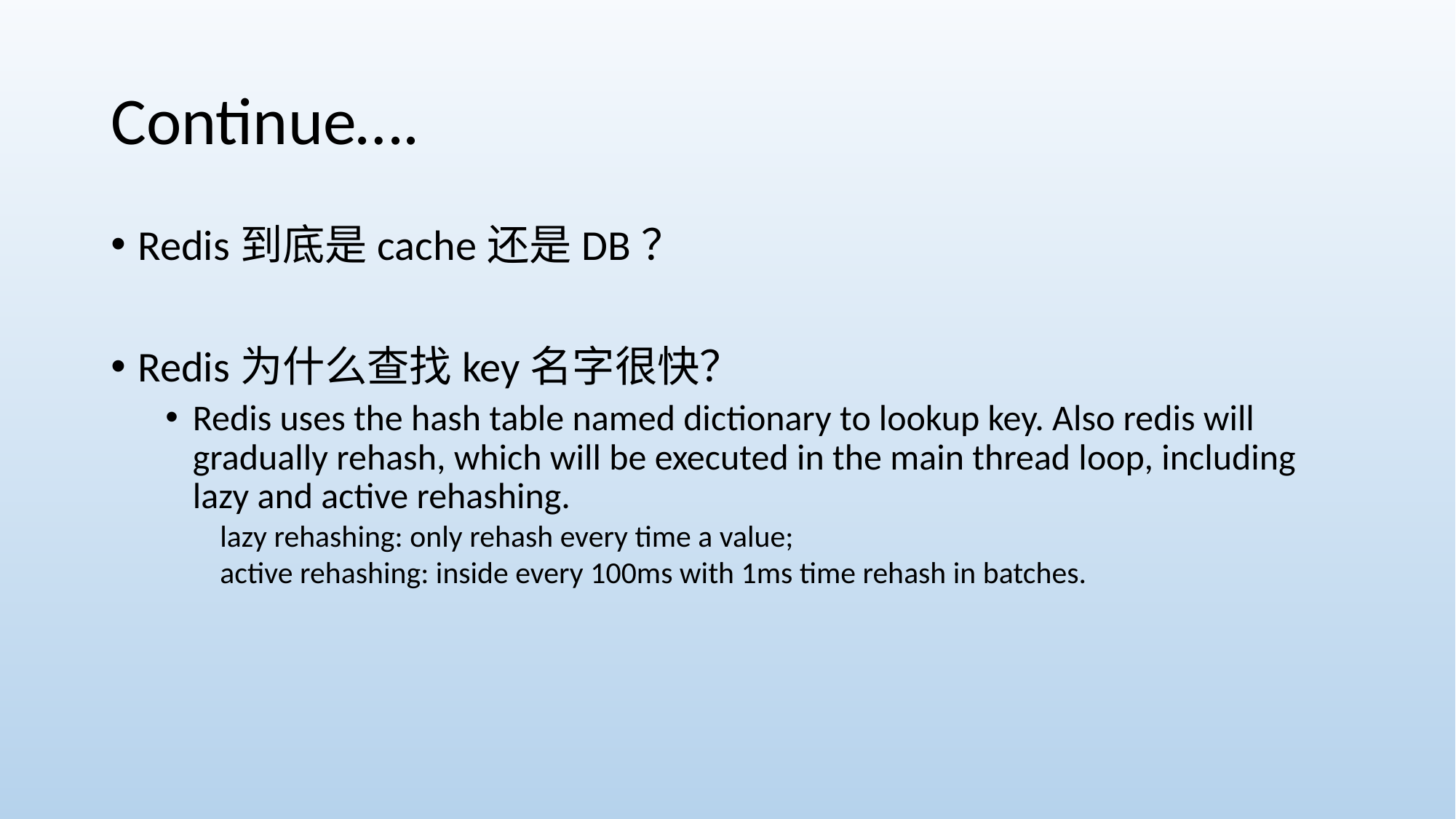

# Continue….
Redis到底是cache还是DB？

Redis为什么查找key名字很快？
Redis uses the hash table named dictionary to lookup key. Also redis will gradually rehash, which will be executed in the main thread loop, including lazy and active rehashing.
lazy rehashing: only rehash every time a value;
active rehashing: inside every 100ms with 1ms time rehash in batches.